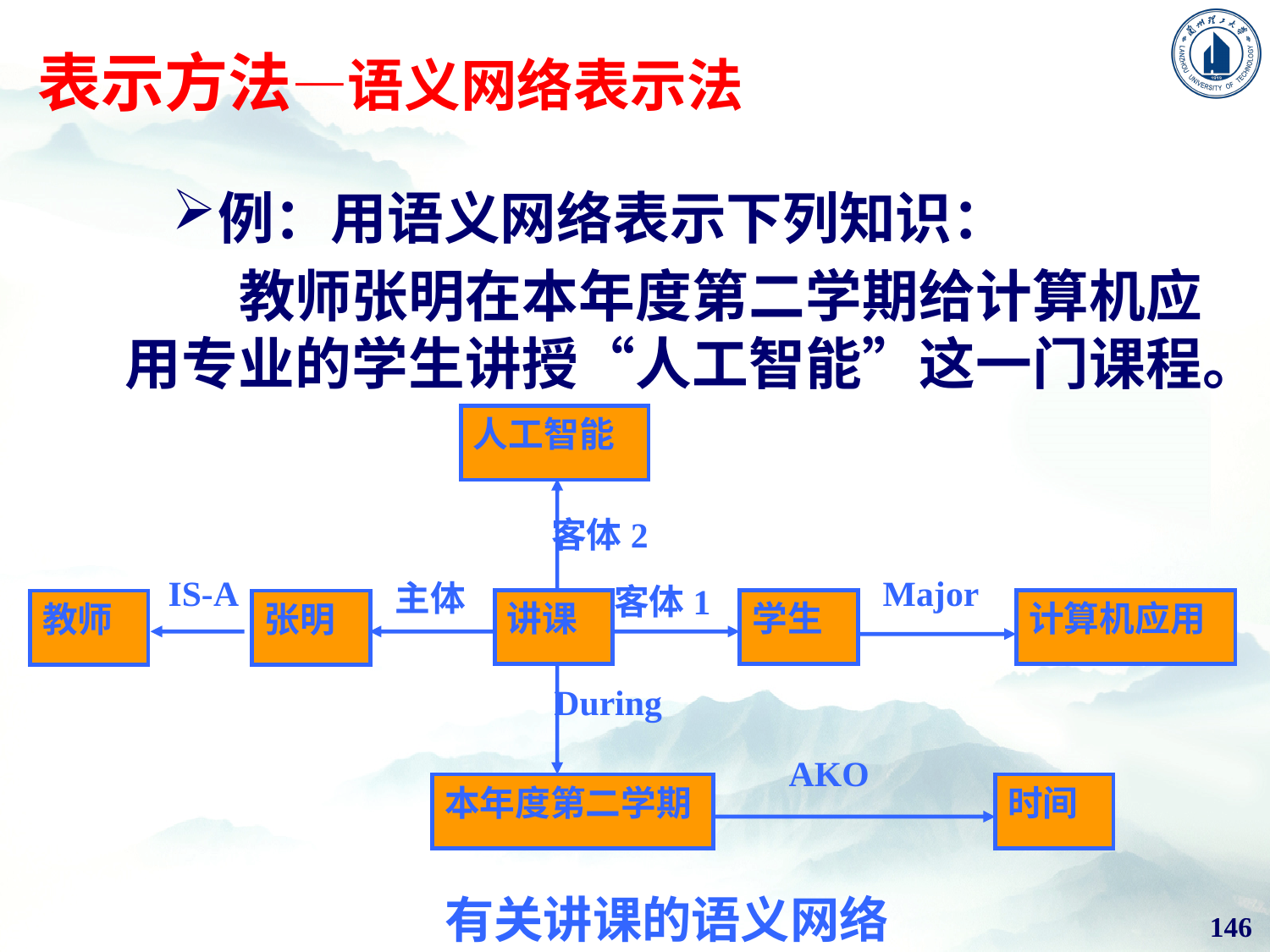

表示方法—语义网络表示法
例：用语义网络表示下列知识：
    教师张明在本年度第二学期给计算机应用专业的学生讲授“人工智能”这一门课程。

通过分析可得其对应的语义网络图：
人工智能

讲课
学生
计算机应用
教师
张明

本年度第二学期
时间

客体2
IS-A
Major
主体
客体1
During
AKO
有关讲课的语义网络

146